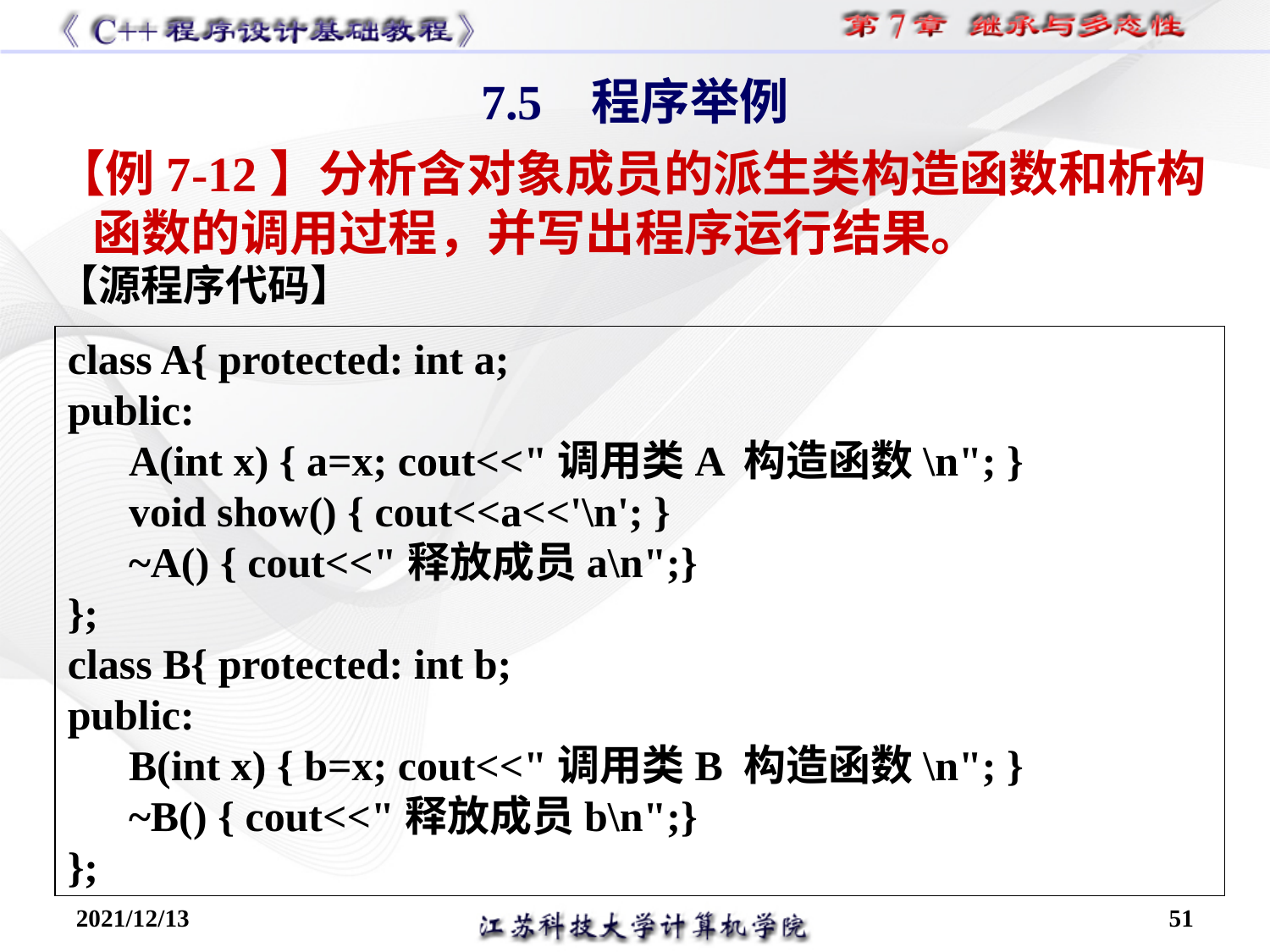

7.5   程序举例
【例7-12】分析含对象成员的派生类构造函数和析构函数的调用过程，并写出程序运行结果。
【源程序代码】
class A{ protected: int a;
public:
A(int x) { a=x; cout<<"调用类A 构造函数\n"; }
void show() { cout<<a<<'\n'; }
~A() { cout<<"释放成员a\n";}
};
class B{ protected: int b;
public:
B(int x) { b=x; cout<<"调用类B 构造函数\n"; }
~B() { cout<<"释放成员b\n";}
};